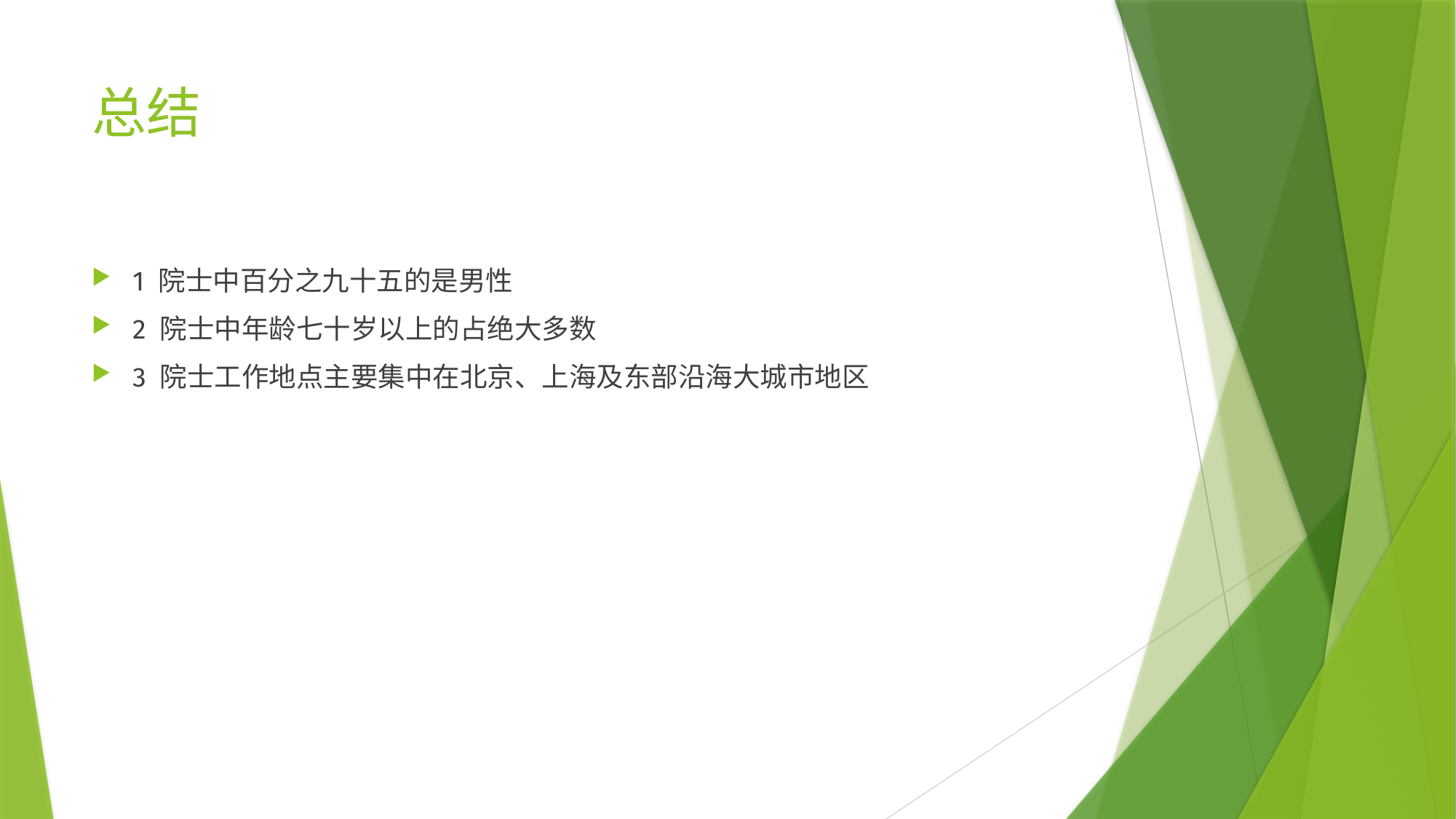

# 总结
1 院士中百分之九十五的是男性
2 院士中年龄七十岁以上的占绝大多数
3 院士工作地点主要集中在北京、上海及东部沿海大城市地区